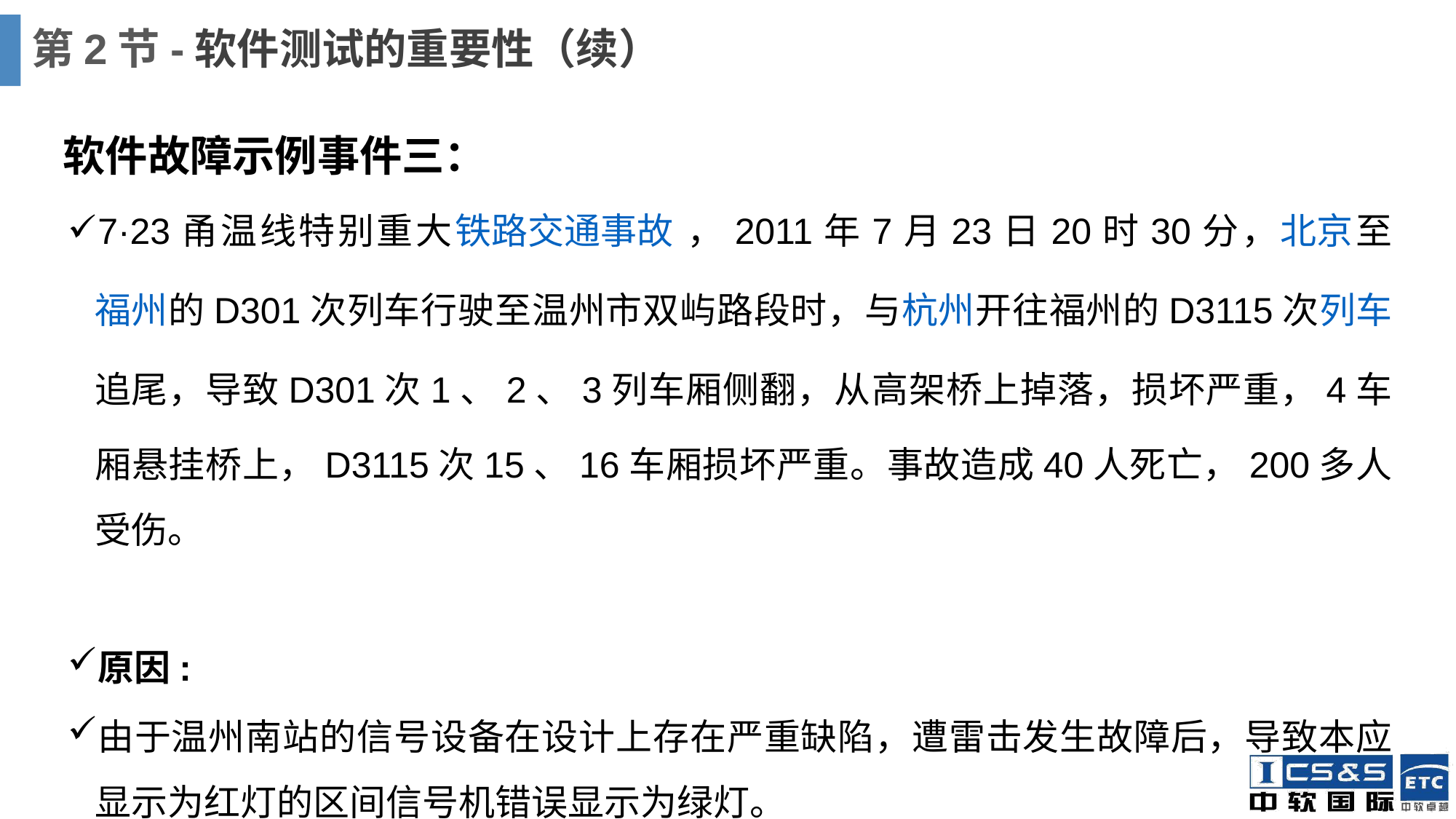

# 第2节-软件测试的重要性（续）
软件故障示例事件三：
7·23甬温线特别重大铁路交通事故 ，2011年7月23日20时30分，北京至福州的D301次列车行驶至温州市双屿路段时，与杭州开往福州的D3115次列车追尾，导致D301次1、2、3列车厢侧翻，从高架桥上掉落，损坏严重，4车厢悬挂桥上，D3115次15、16车厢损坏严重。事故造成40人死亡，200多人受伤。

原因:
由于温州南站的信号设备在设计上存在严重缺陷，遭雷击发生故障后，导致本应显示为红灯的区间信号机错误显示为绿灯。